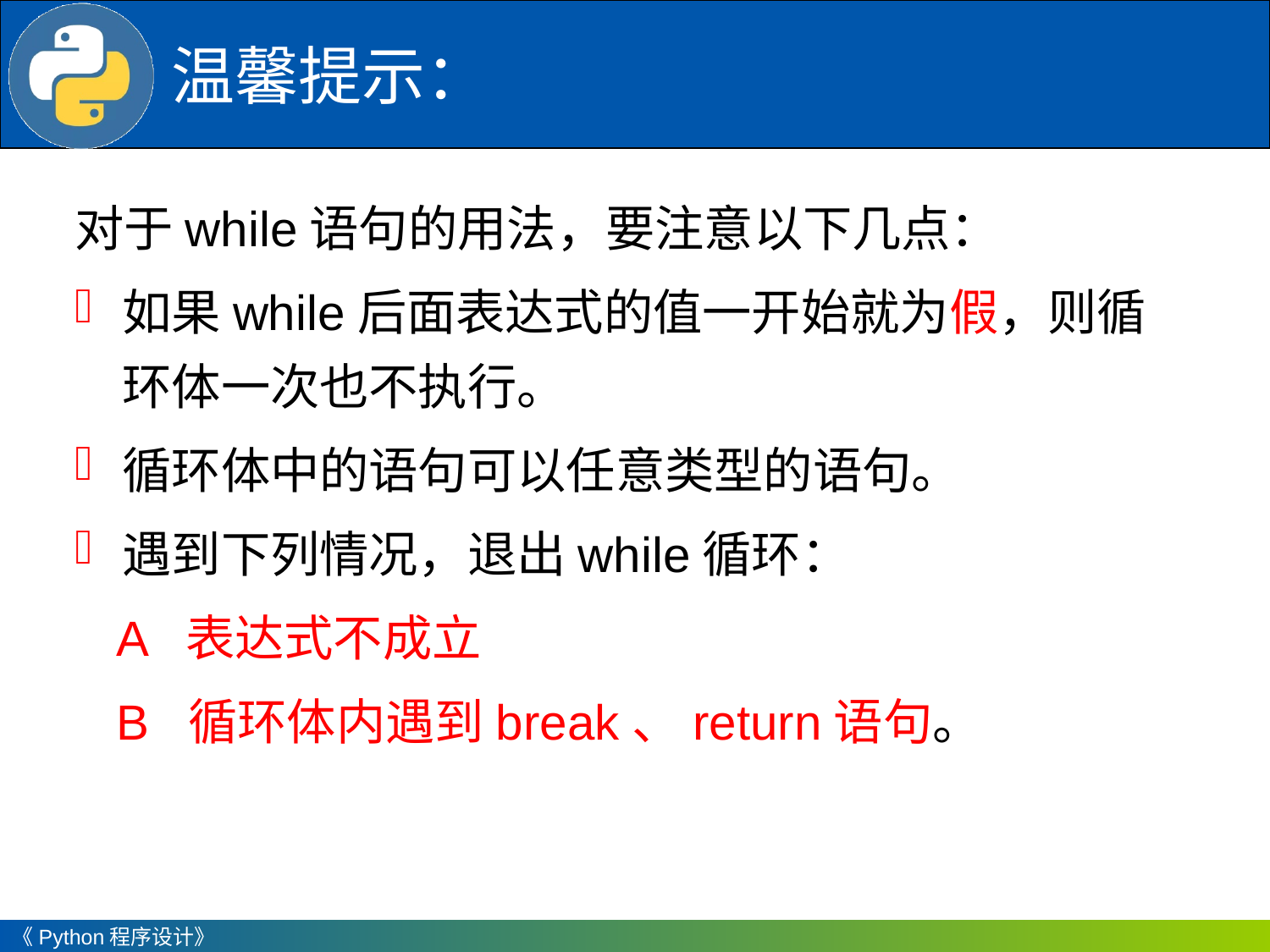

# 温馨提示：
对于while语句的用法，要注意以下几点：
如果while后面表达式的值一开始就为假，则循环体一次也不执行。
循环体中的语句可以任意类型的语句。
遇到下列情况，退出while循环：
   A  表达式不成立
   B  循环体内遇到break、return语句。